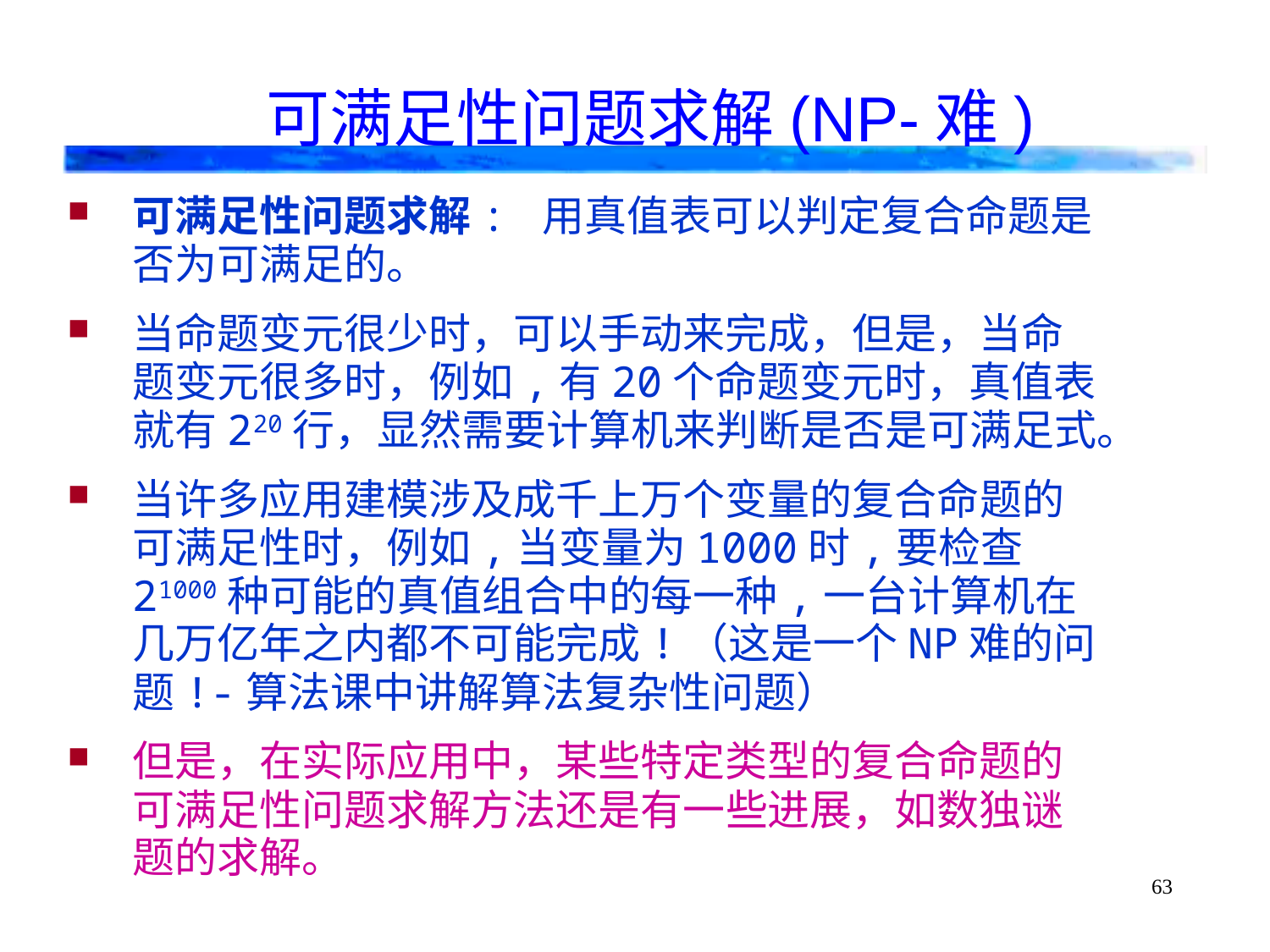

可满足性问题求解(NP-难)
可满足性问题求解: 用真值表可以判定复合命题是否为可满足的。
当命题变元很少时，可以手动来完成，但是，当命题变元很多时，例如,有20个命题变元时，真值表就有220行，显然需要计算机来判断是否是可满足式。
当许多应用建模涉及成千上万个变量的复合命题的可满足性时，例如,当变量为1000时,要检查21000种可能的真值组合中的每一种,一台计算机在几万亿年之内都不可能完成!（这是一个NP难的问题!-算法课中讲解算法复杂性问题）
但是，在实际应用中，某些特定类型的复合命题的可满足性问题求解方法还是有一些进展，如数独谜题的求解。

63